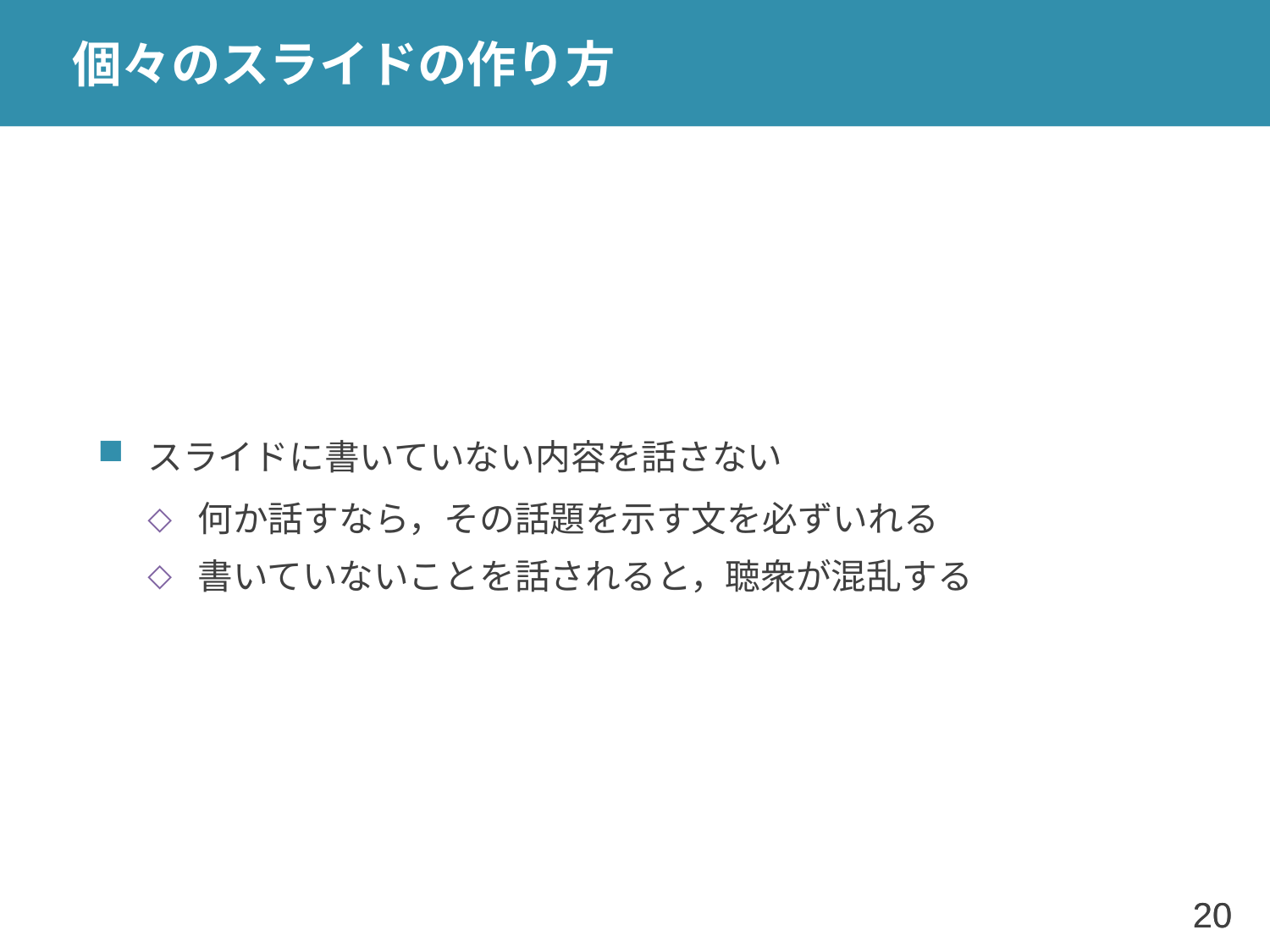

# 個々のスライドの作り方
スライドに書いていない内容を話さない
何か話すなら，その話題を示す文を必ずいれる
書いていないことを話されると，聴衆が混乱する